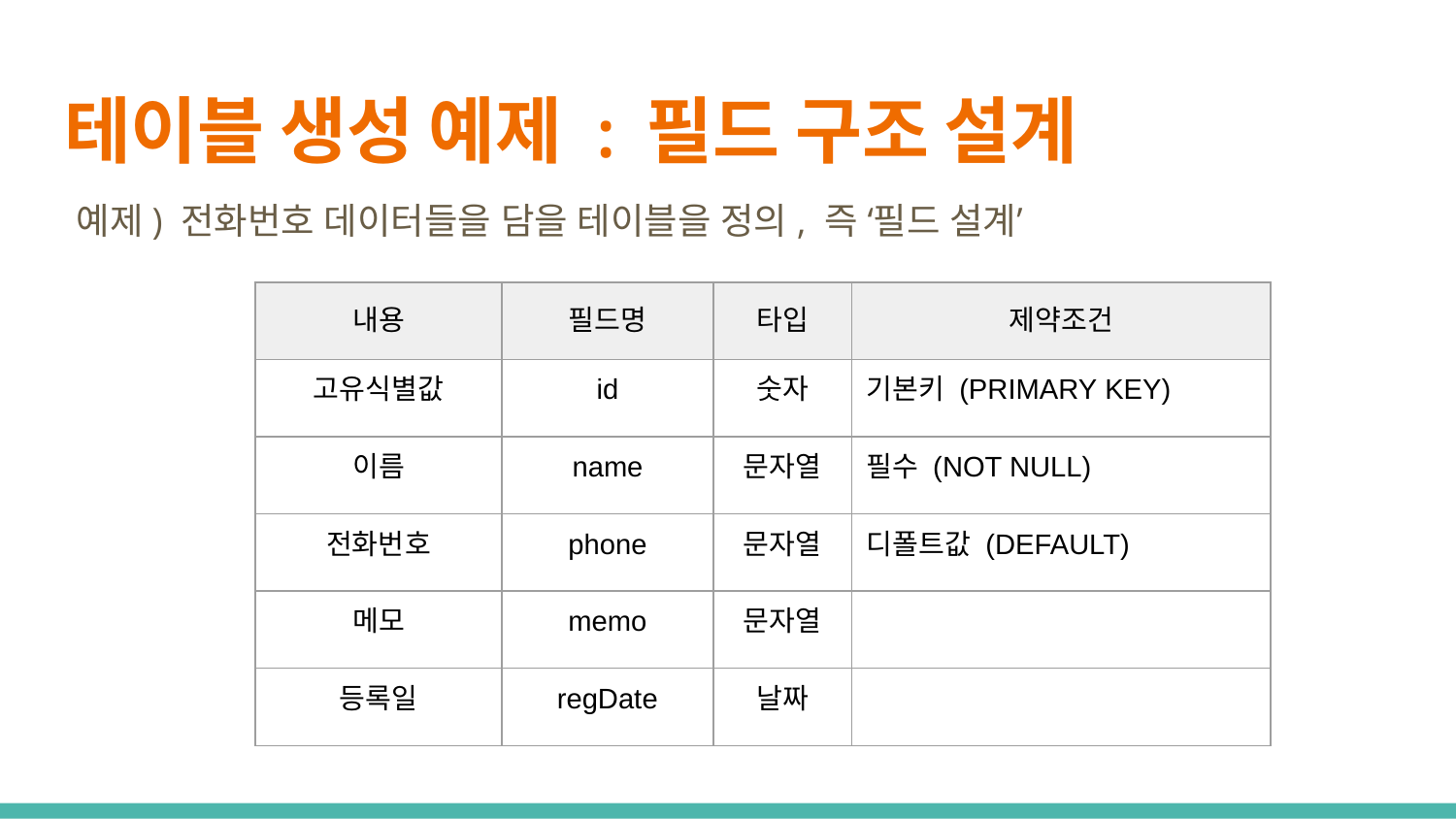

# 테이블 생성 예제 : 필드 구조 설계
예제) 전화번호 데이터들을 담을 테이블을 정의, 즉 ‘필드 설계’

| 내용 | 필드명 | 타입 | 제약조건 |
| --- | --- | --- | --- |
| 고유식별값 | id | 숫자 | 기본키 (PRIMARY KEY) |
| 이름 | name | 문자열 | 필수 (NOT NULL) |
| 전화번호 | phone | 문자열 | 디폴트값 (DEFAULT) |
| 메모 | memo | 문자열 |  |
| 등록일 | regDate | 날짜 |  |